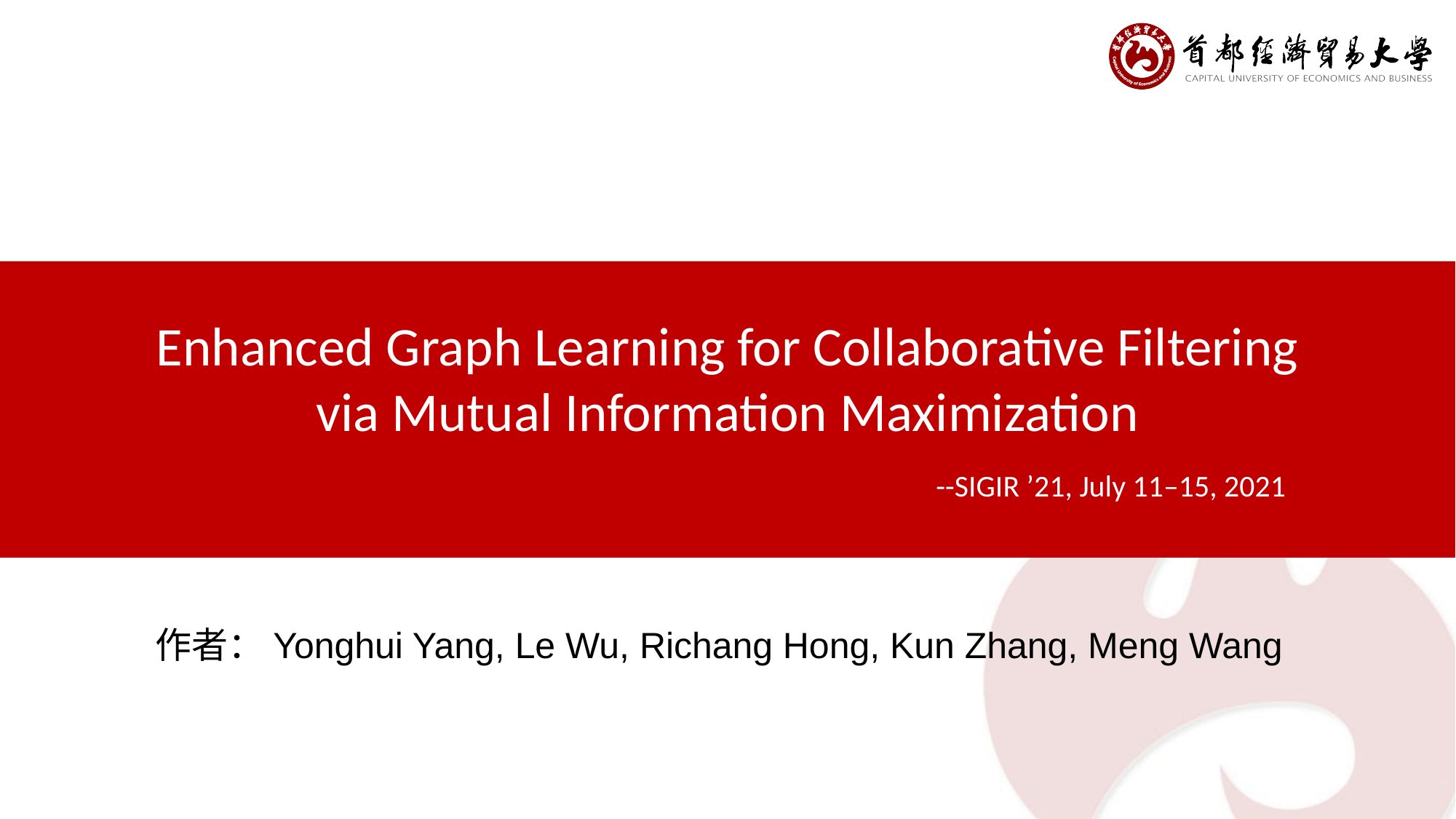

Enhanced Graph Learning for Collaborative Filtering
via Mutual Information Maximization
                                                              --SIGIR ’21, July 11–15, 2021
作者：Yonghui Yang, Le Wu, Richang Hong, Kun Zhang, Meng Wang